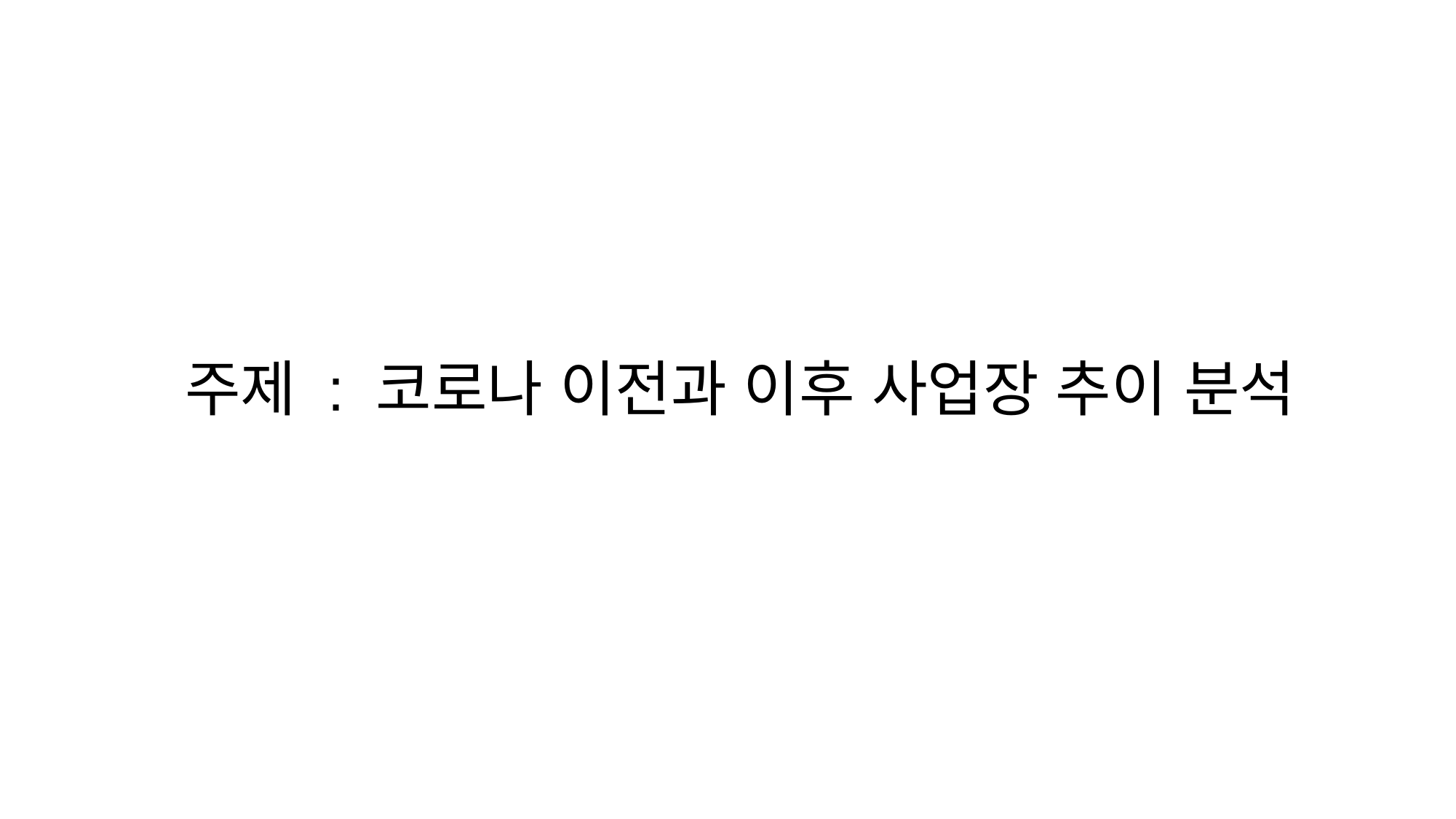

주제 : 코로나 이전과 이후 사업장 추이 분석